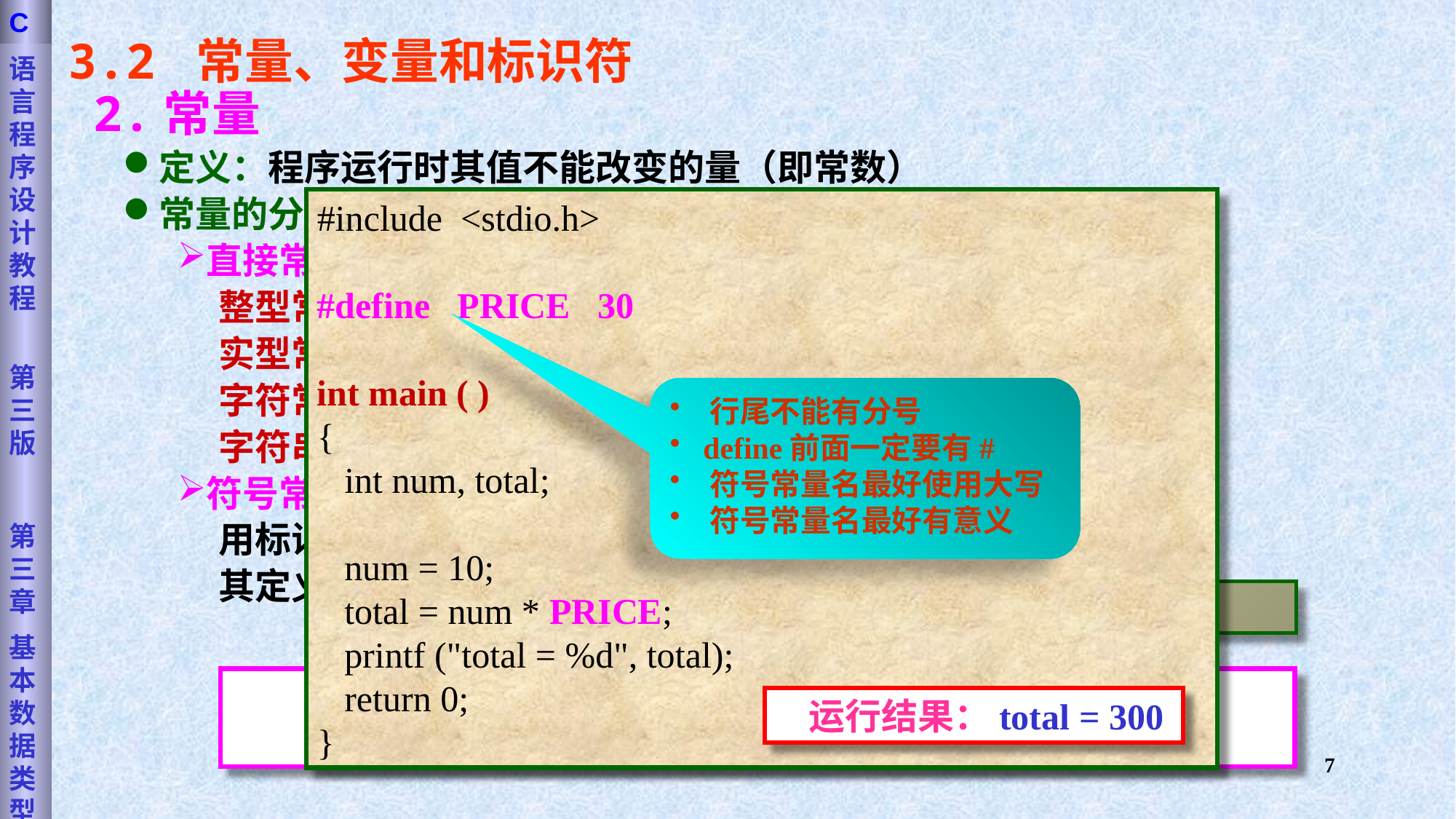

语言程序设计教程
第三版

第三章
基本数据类型
C
3.2 常量、变量和标识符
 2.常量
定义：程序运行时其值不能改变的量（即常数）
常量的分类 ：
直接常量( 值常量)
    整型常量:      10、15、-10、-30
    实型常量：    12.5、 30.0、-1.5
    字符常量:      'A'、'b'、'c'
    字符串常量:  "sum"、"A"、"123"
符号常量
    用标识符来代表常量。
    其定义格式为：
#include  <stdio.h>

#define   PRICE   30

int main ( )
{
   int num, total;

   num = 10;
   total = num * PRICE;
   printf ("total = %d", total);
   return 0;
}
 行尾不能有分号
 define前面一定要有#
 符号常量名最好使用大写
 符号常量名最好有意义
#define     符号常量      常量
                    #define   NUM   20
                    #define   PI         3.1415926
运行结果：total = 300
7